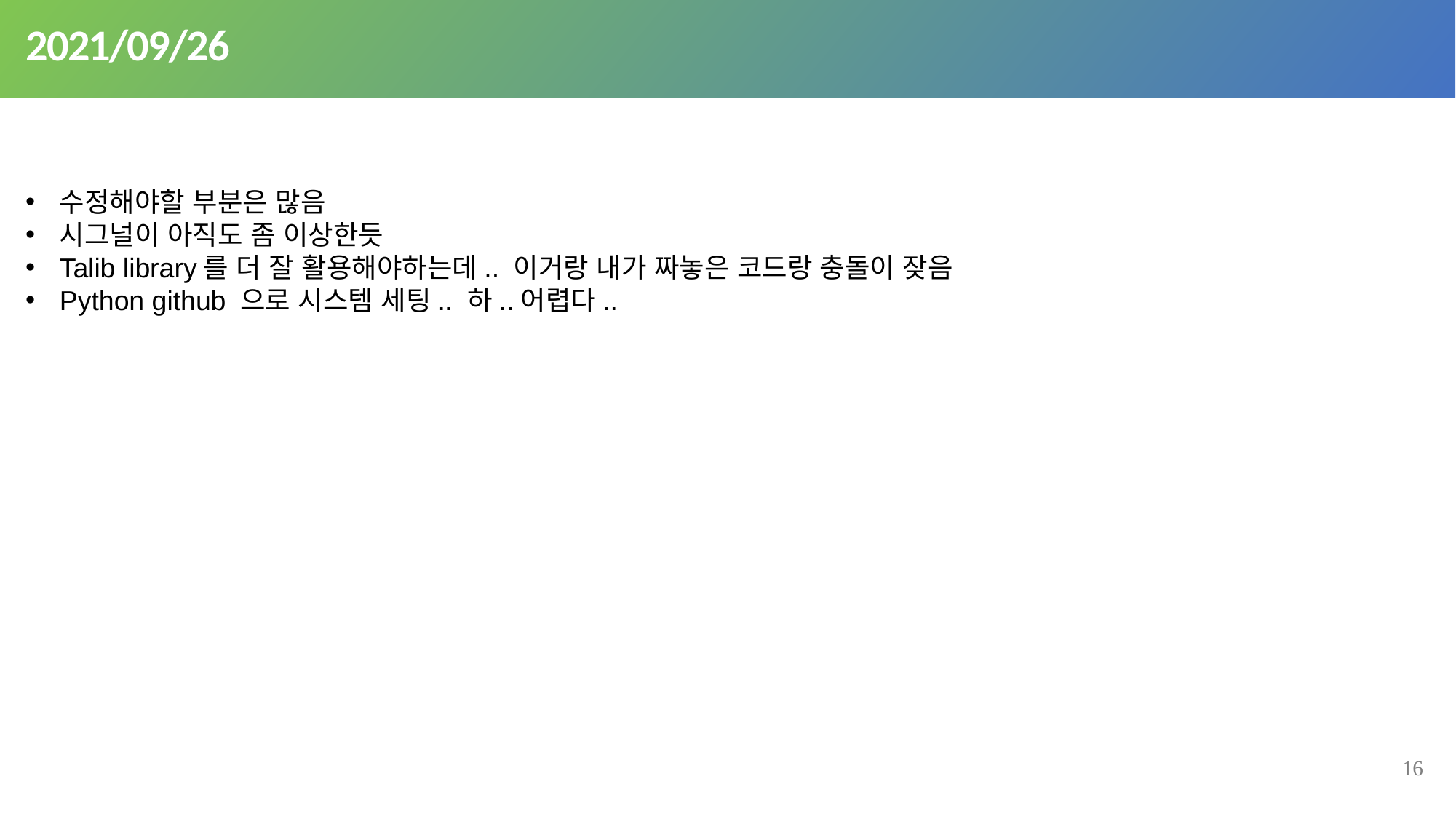

# 2021/09/26
수정해야할 부분은 많음
시그널이 아직도 좀 이상한듯
Talib library를 더 잘 활용해야하는데.. 이거랑 내가 짜놓은 코드랑 충돌이 잦음
Python github 으로 시스템 세팅.. 하..어렵다..

16